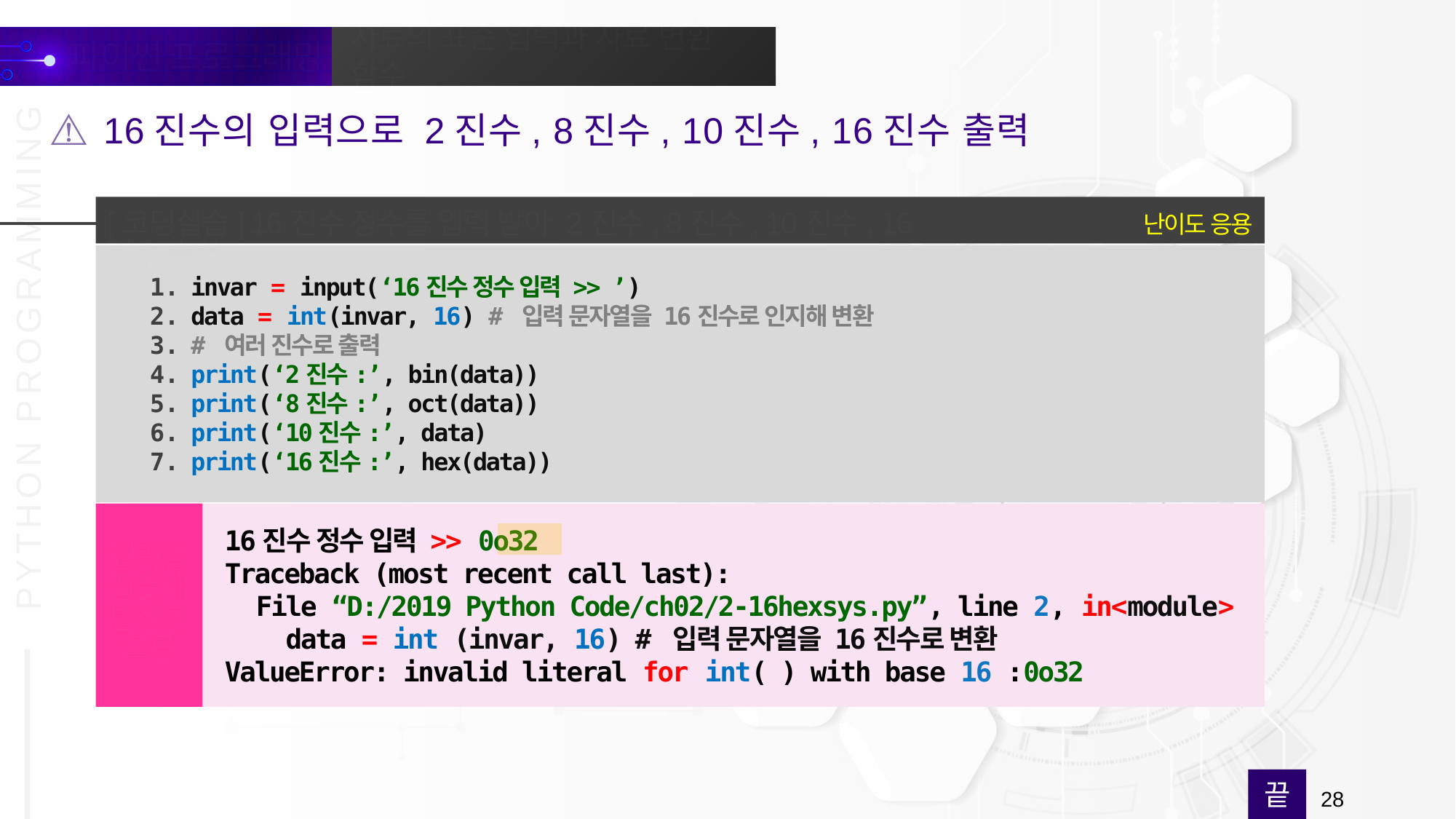

16진수의 입력으로 2진수, 8진수, 10진수, 16진수 출력

난이도 응용
[코딩실습] 16진수 정수를 입력 받아 2진수, 8진수, 10진수, 16진수 출력
invar = input(‘16진수 정수 입력 >> ’)
data = int(invar, 16) # 입력 문자열을 16진수로 인지해 변환
# 여러 진수로 출력
print(‘2진수:’, bin(data))
print(‘8진수:’, oct(data))
print(‘10진수:’, data)
print(‘16진수:’, hex(data))

16진수 정수 입력 >> 0o32
Traceback (most recent call last):
  File “D:/2019 Python Code/ch02/2-16hexsys.py”, line 2, in<module>
    data = int (invar, 16) # 입력 문자열을 16진수로 변환
ValueError: invalid literal for int( ) with base 16 :0o32

입력을 잘못해
발생한
오류
끝
28